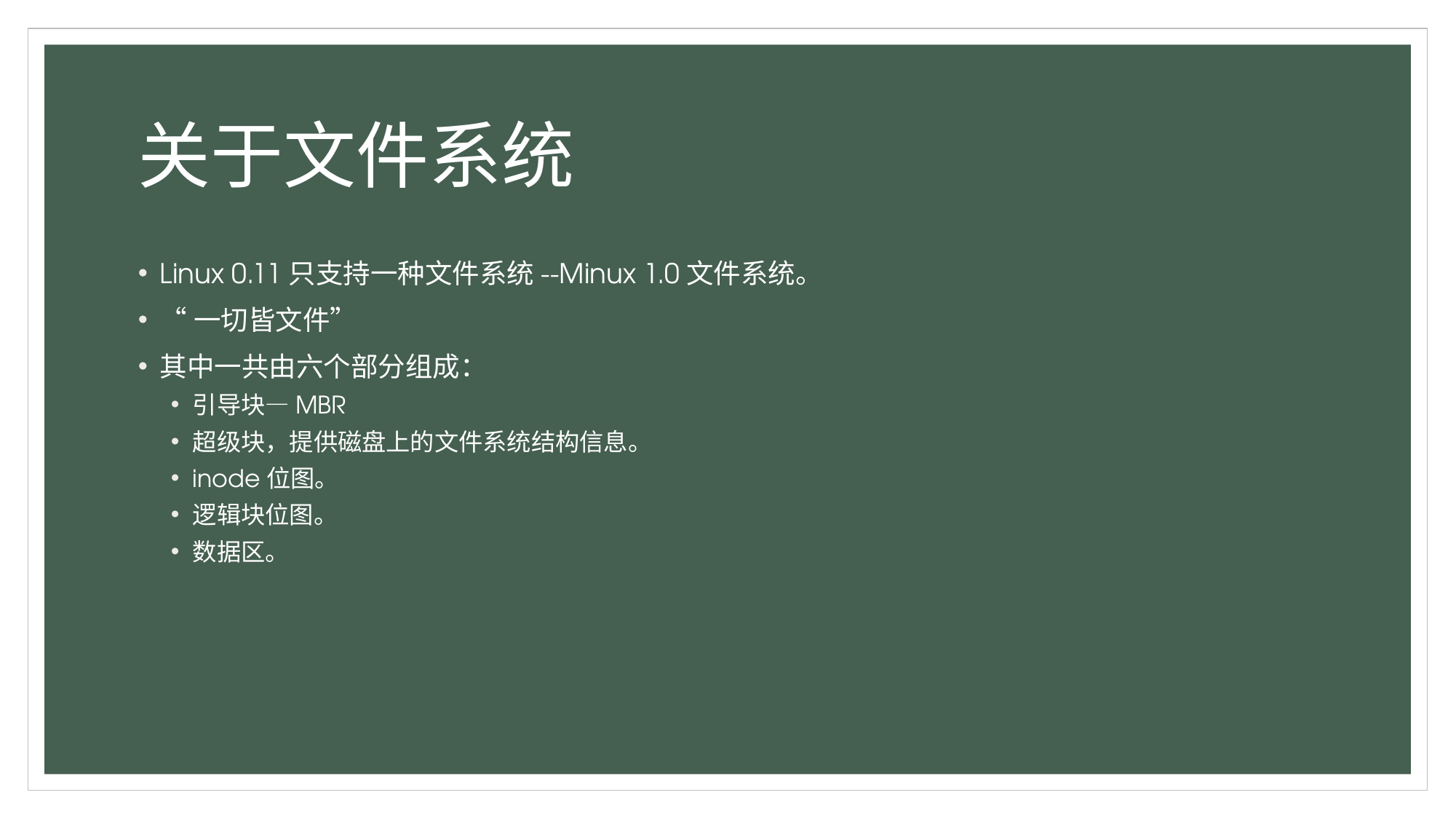

# 关于文件系统
Linux 0.11只支持一种文件系统--Minux 1.0文件系统。
“一切皆文件”
其中一共由六个部分组成：
引导块—MBR
超级块，提供磁盘上的文件系统结构信息。
inode位图。
逻辑块位图。
数据区。